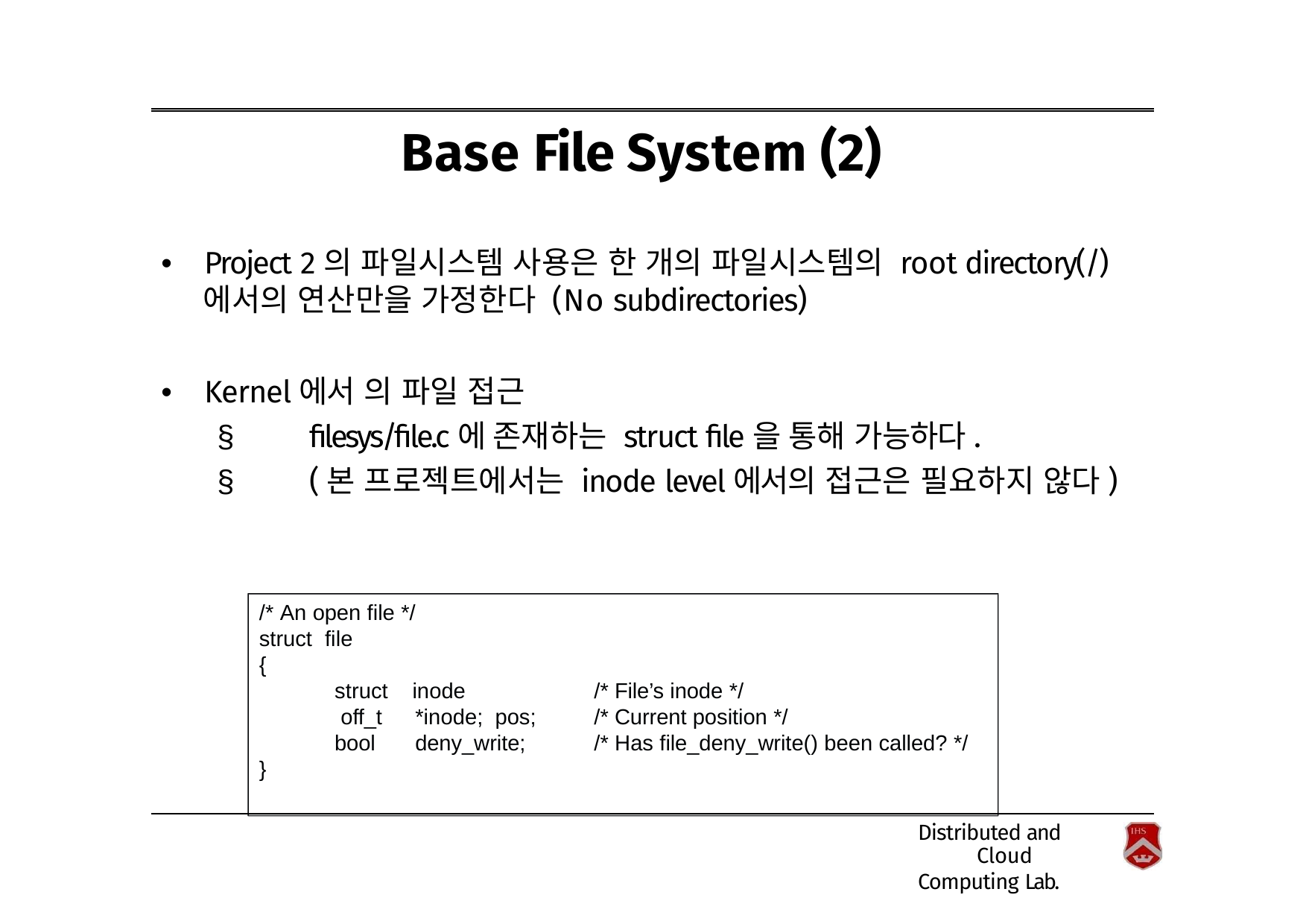

# Base File System (2)
•	Project 2의 파일시스템 사용은 한 개의 파일시스템의 root directory(/)
에서의 연산만을 가정한다 (No subdirectories)

•	Kernel에서 의 파일 접근
§	filesys/file.c에 존재하는 struct file을 통해 가능하다.
§	(본 프로젝트에서는 inode level에서의 접근은 필요하지 않다)

/* An open file */  struct file
{
struct  off_t  bool
inode	*inode;  pos;  deny_write;
/* File’s inode */
/* Current position */
/* Has file_deny_write() been called? */
}

Distributed and Cloud
Computing Lab.